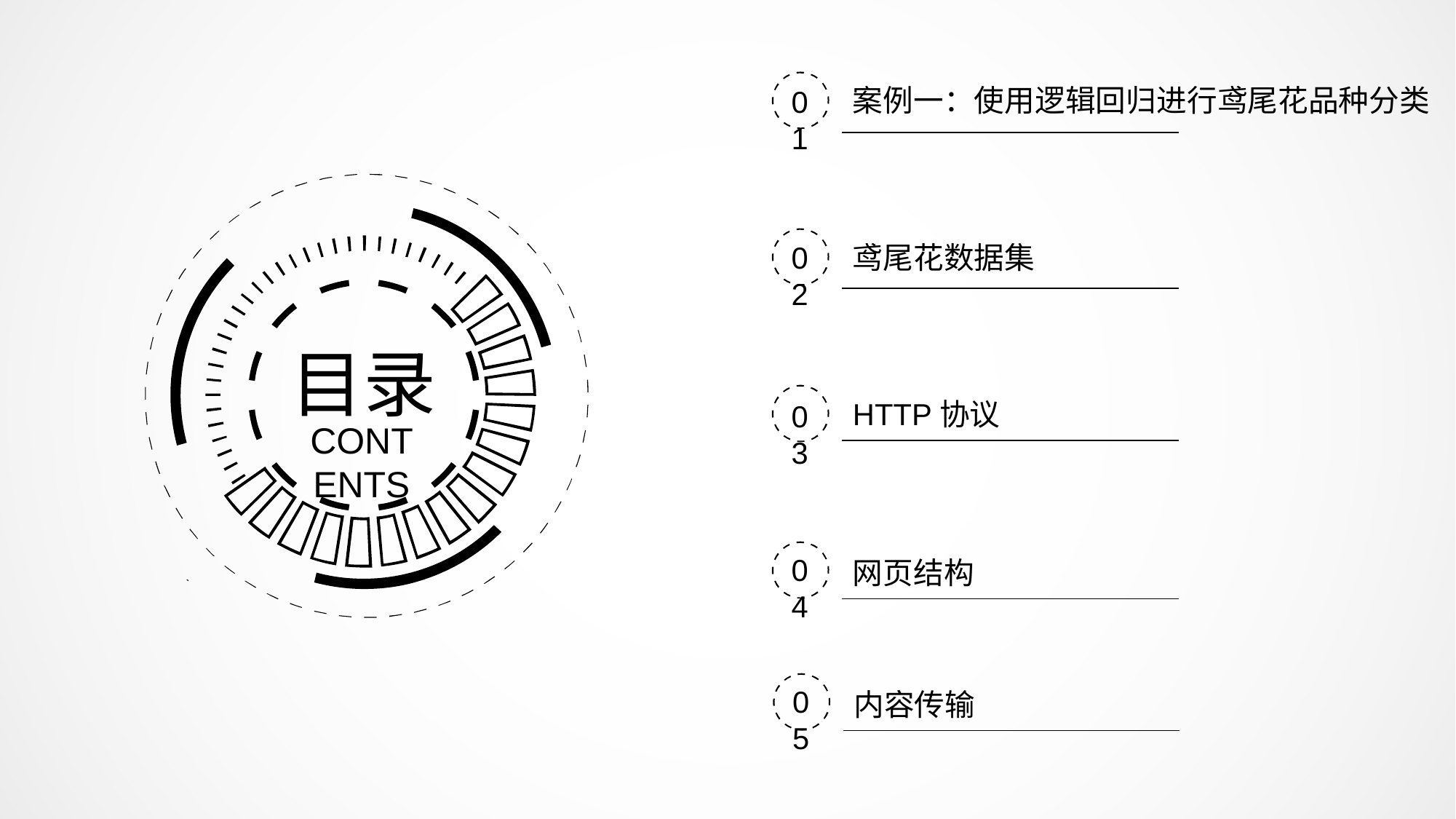

案例一：使用逻辑回归进行鸢尾花品种分类
01

鸢尾花数据集
02
目录

HTTP协议
03
CONTENTS

04
网页结构

05
内容传输